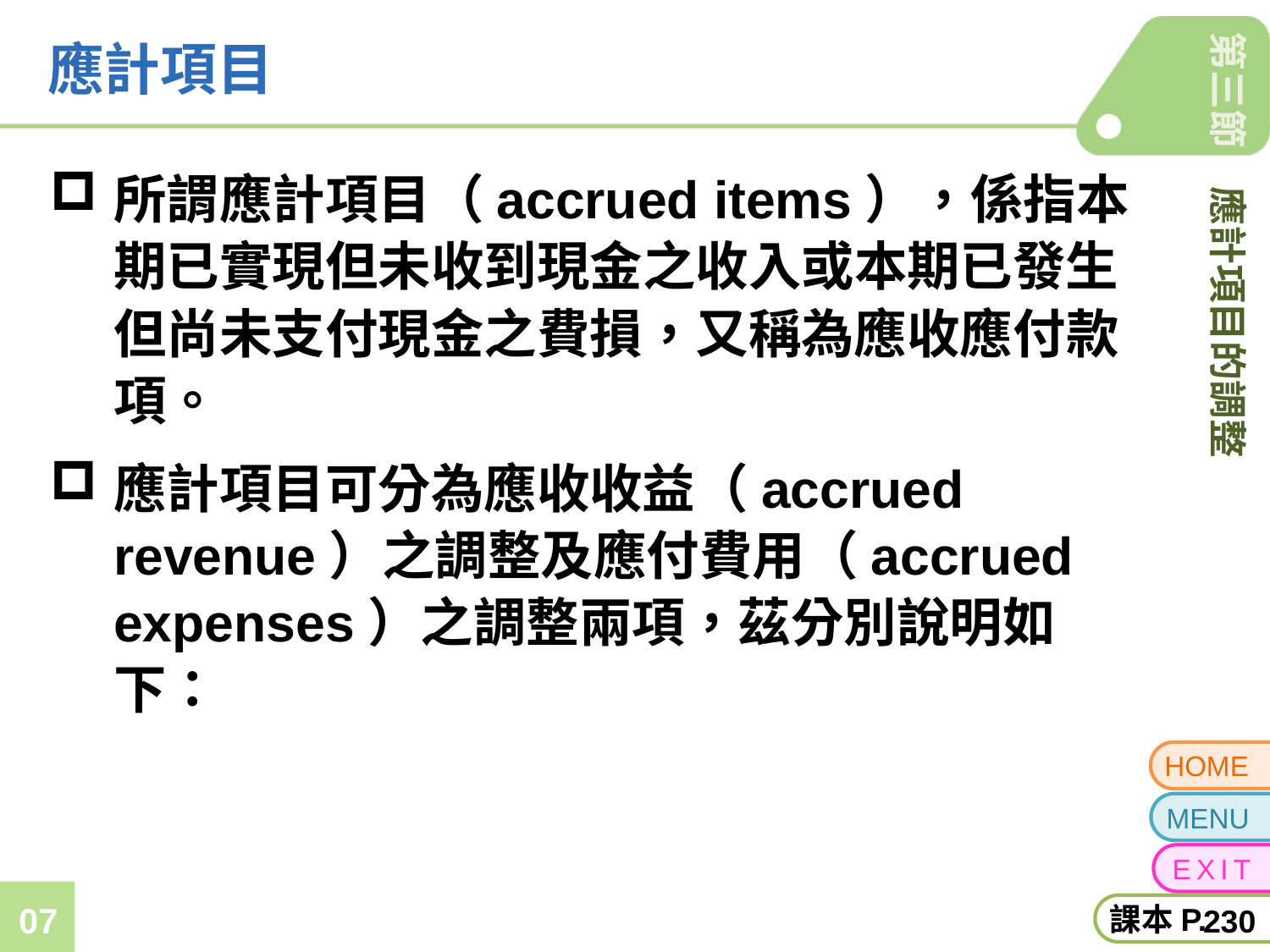

# 應計項目
所謂應計項目（accrued items），係指本期已實現但未收到現金之收入或本期已發生但尚未支付現金之費損，又稱為應收應付款項。
應計項目可分為應收收益（accrued revenue）之調整及應付費用（accrued expenses）之調整兩項，茲分別說明如下：
230